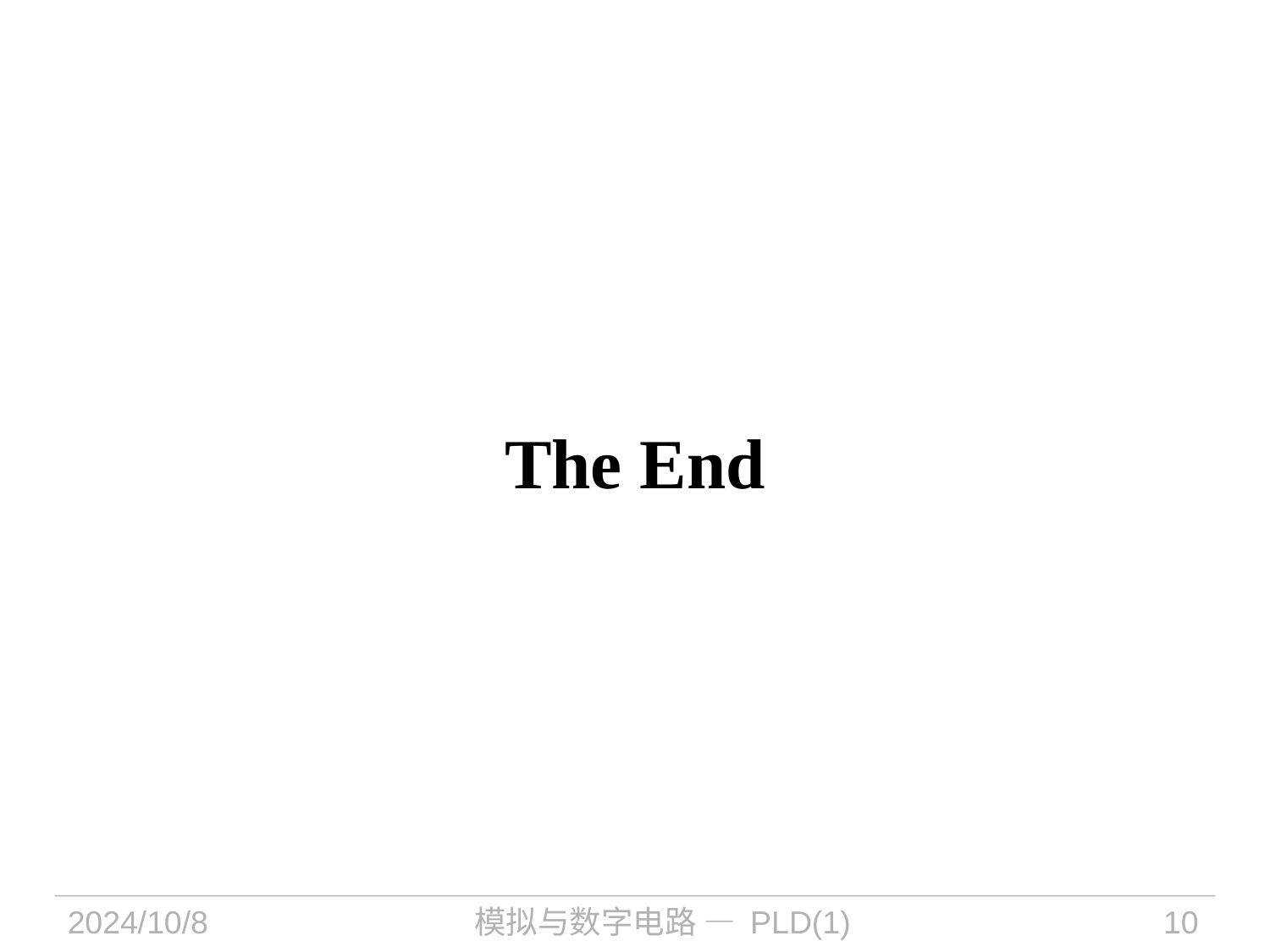

# The End
2024/10/8
模拟与数字电路 — PLD(1)
10